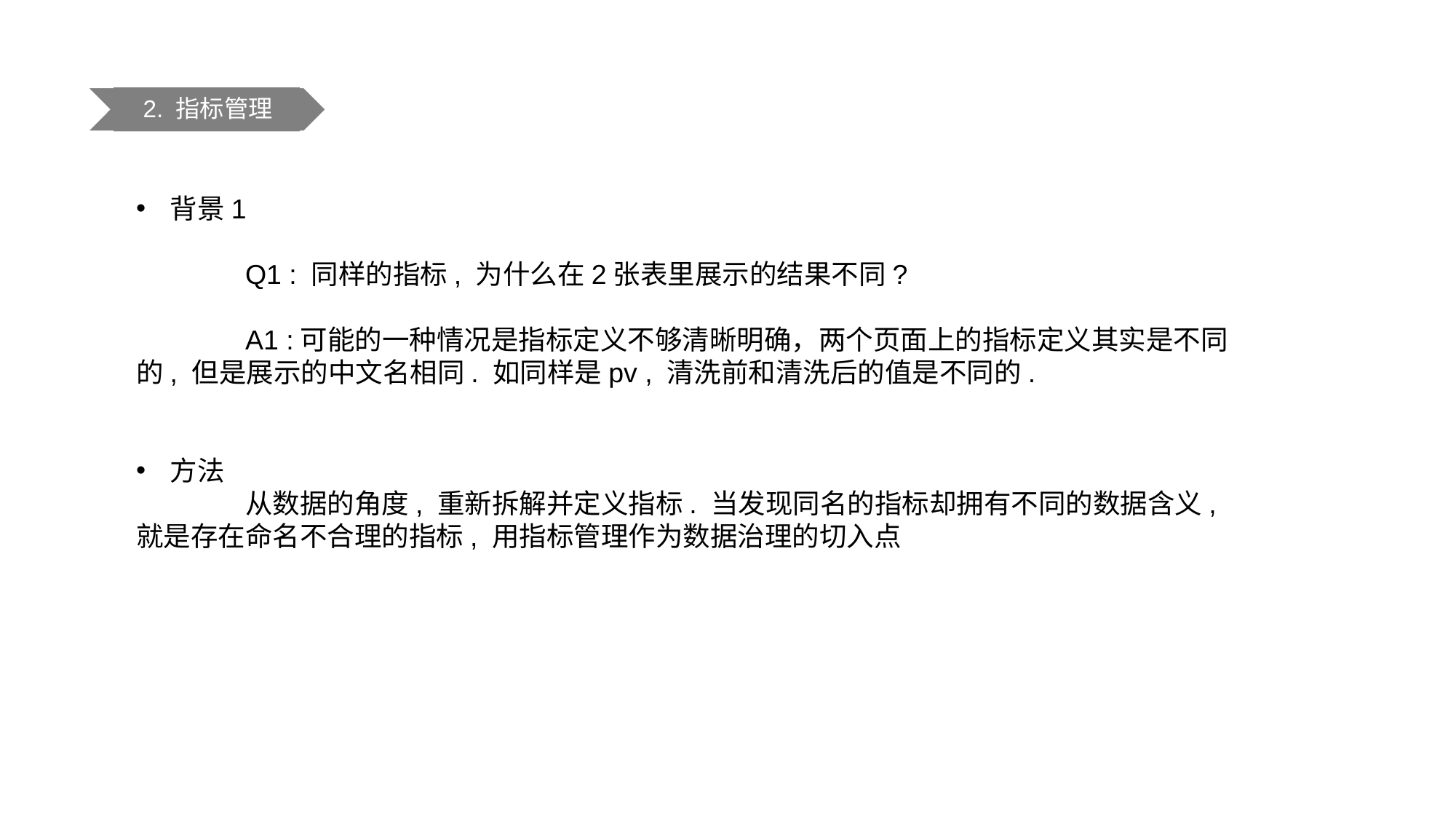

2. 指标管理
背景1

	Q1 : 同样的指标, 为什么在2张表里展示的结果不同?

	A1 :可能的一种情况是指标定义不够清晰明确，两个页面上的指标定义其实是不同的, 但是展示的中文名相同. 如同样是pv , 清洗前和清洗后的值是不同的.

方法
      	从数据的角度, 重新拆解并定义指标. 当发现同名的指标却拥有不同的数据含义, 就是存在命名不合理的指标, 用指标管理作为数据治理的切入点